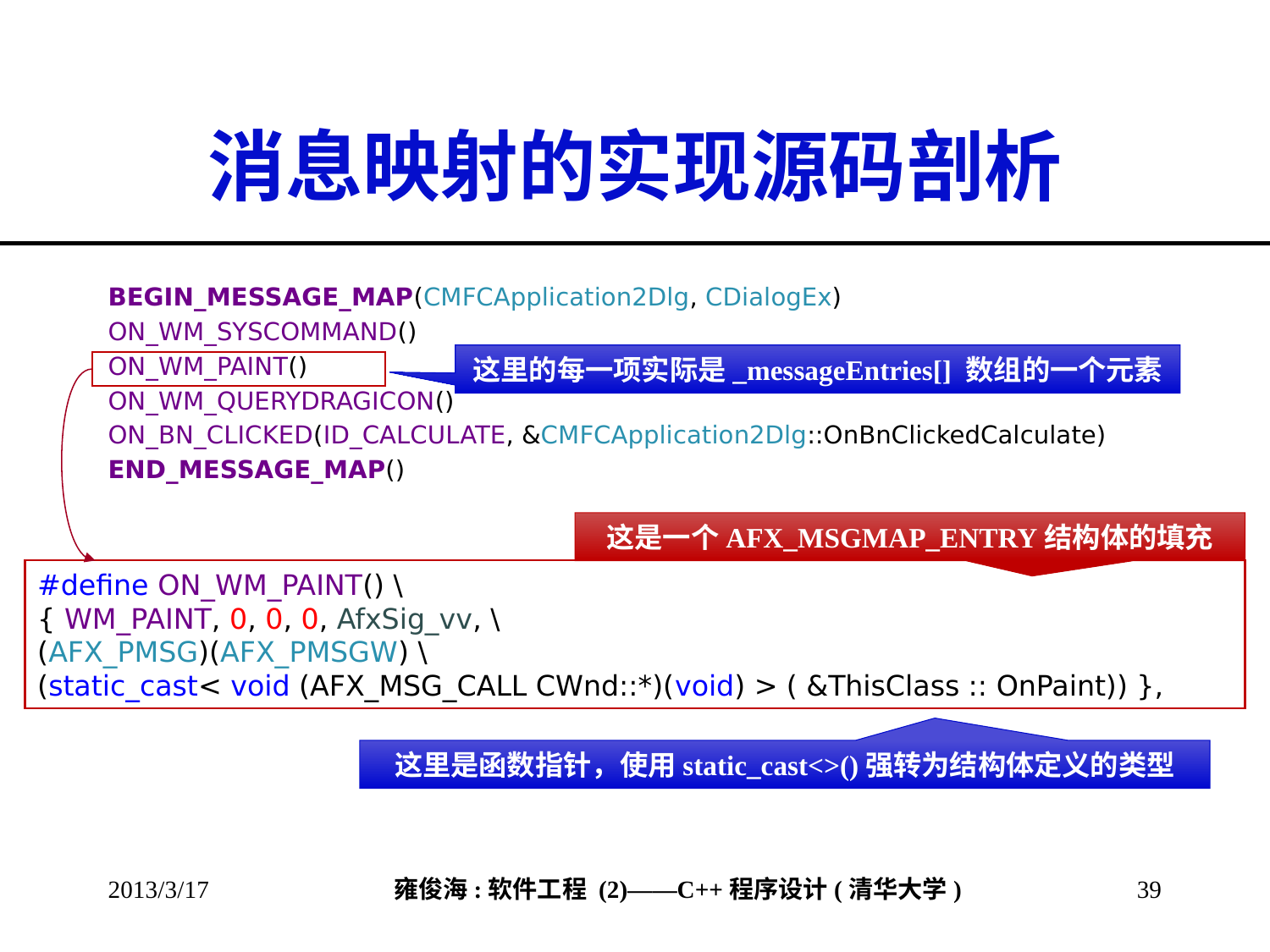

# 消息映射的实现源码剖析
BEGIN_MESSAGE_MAP(CMFCApplication2Dlg, CDialogEx)
ON_WM_SYSCOMMAND()
ON_WM_PAINT()
ON_WM_QUERYDRAGICON()
ON_BN_CLICKED(ID_CALCULATE, &CMFCApplication2Dlg::OnBnClickedCalculate)
END_MESSAGE_MAP()
这里的每一项实际是_messageEntries[] 数组的一个元素

这是一个AFX_MSGMAP_ENTRY结构体的填充
#define ON_WM_PAINT() \
{ WM_PAINT, 0, 0, 0, AfxSig_vv, \
(AFX_PMSG)(AFX_PMSGW) \
(static_cast< void (AFX_MSG_CALL CWnd::*)(void) > ( &ThisClass :: OnPaint)) },
这里是函数指针，使用static_cast<>()强转为结构体定义的类型
2013/3/17
39